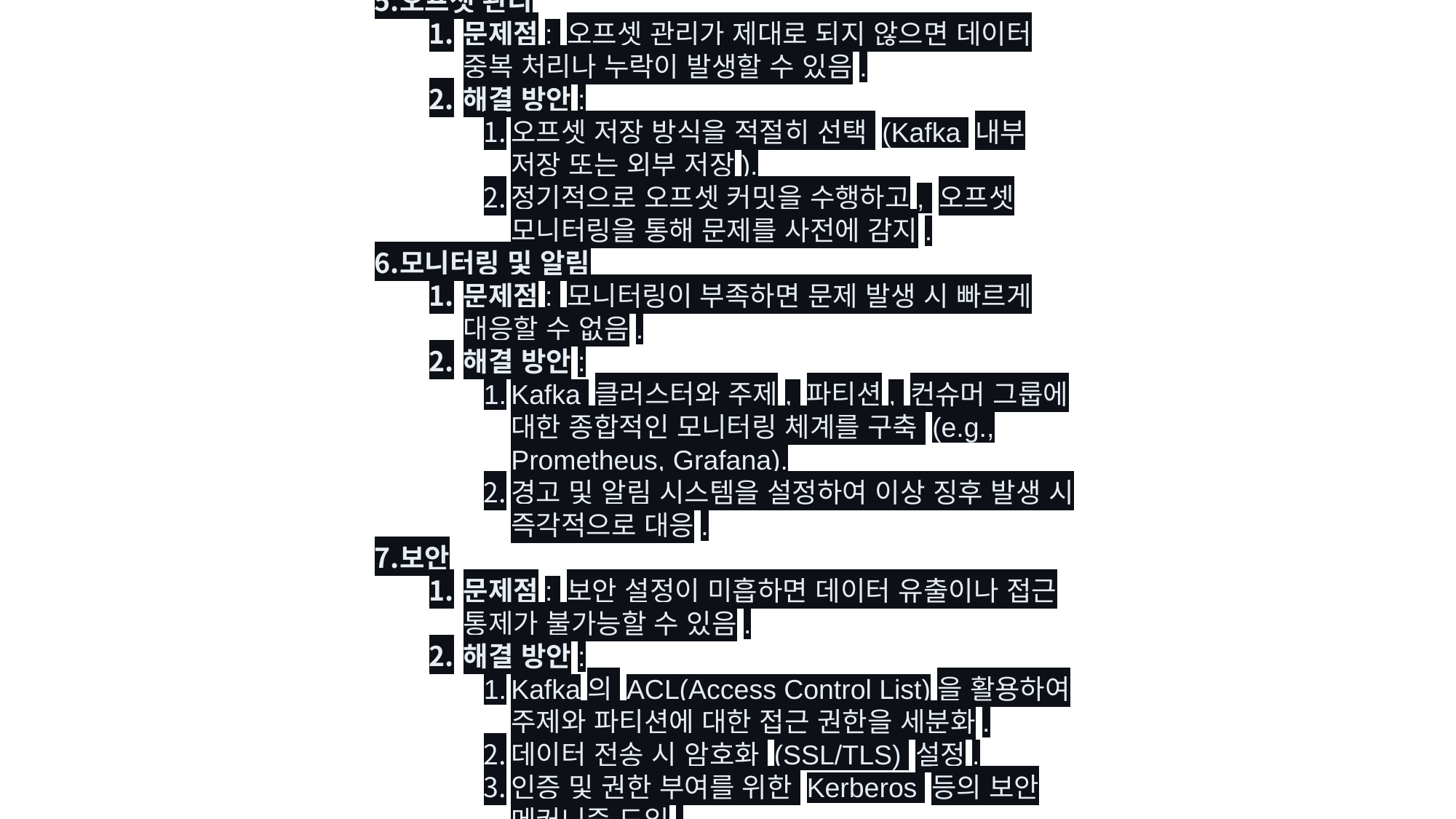

확장성을 고려한 Kafka 기반의 연계 표준 내용을 검토하고 문제점을 발견하여 해결 방안을 제시하겠습니다.
연계 표준 검토 내용 및 문제점
주제(Topic) 설계
문제점: 주제가 너무 광범위하거나 세분화되지 않은 경우 특정 주제에 과도한 트래픽이 몰릴 수 있음.
해결 방안:
주제를 비즈니스 도메인 및 트래픽 패턴에 따라 적절히 분할하여 설계.
명확한 네이밍 컨벤션을 수립하여 주제의 목적과 내용을 쉽게 이해할 수 있도록 함.
파티션(Partition) 설계
문제점: 파티션 수가 부족하면 병렬 처리가 제한되어 확장성이 떨어짐. 반대로 너무 많으면 관리가 어려워지고 오버헤드가 증가할 수 있음.
해결 방안: 충분한 파티션 수 할당 및 동적 조정
초기 설정 시 충분한 파티션 수를 할당: 시스템 초기 설계 단계에서 예상되는 최대 트래픽을 고려하여 충분한 파티션 수를 할당합니다. 예를 들어, 예상 트래픽이 초당 1000건의 주문이라면, 10개의 파티션을 설정하여 각 파티션이 초당 100건을 처리하도록 분산할 수 있습니다.
컨슈머 그룹(Consumer Group) 관리
문제점: 컨슈머 그룹이 비효율적으로 관리되면 리밸런싱 오버헤드가 발생하고, 데이터 처리 성능이 저하될 수 있음.
해결 방안:
컨슈머 그룹을 필요에 따라 유연하게 구성하고, 그룹 내 컨슈머의 수를 적절히 조절.
정기적인 리밸런싱 주기와 전략을 설정하여 성능 최적화.
데이터 스키마 관리
문제점: 스키마 변화가 빈번하거나 스키마가 불일치할 경우 데이터 처리에 문제가 발생할 수 있음.
해결 방안:
Schema Registry를 도입하여 데이터 스키마를 중앙에서 관리하고, 스키마 변화에 대한 버전 관리를 체계적으로 수행.
스키마 변경 시 호환성을 고려한 설계를 준수.
오프셋 관리
문제점: 오프셋 관리가 제대로 되지 않으면 데이터 중복 처리나 누락이 발생할 수 있음.
해결 방안:
오프셋 저장 방식을 적절히 선택 (Kafka 내부 저장 또는 외부 저장).
정기적으로 오프셋 커밋을 수행하고, 오프셋 모니터링을 통해 문제를 사전에 감지.
모니터링 및 알림
문제점: 모니터링이 부족하면 문제 발생 시 빠르게 대응할 수 없음.
해결 방안:
Kafka 클러스터와 주제, 파티션, 컨슈머 그룹에 대한 종합적인 모니터링 체계를 구축 (e.g., Prometheus, Grafana).
경고 및 알림 시스템을 설정하여 이상 징후 발생 시 즉각적으로 대응.
보안
문제점: 보안 설정이 미흡하면 데이터 유출이나 접근 통제가 불가능할 수 있음.
해결 방안:
Kafka의 ACL(Access Control List)을 활용하여 주제와 파티션에 대한 접근 권한을 세분화.
데이터 전송 시 암호화 (SSL/TLS) 설정.
인증 및 권한 부여를 위한 Kerberos 등의 보안 메커니즘 도입.
성능 최적화
문제점: 불필요한 데이터 처리나 비효율적인 설정으로 인해 성능이 저하될 수 있음.
해결 방안:
데이터 압축 설정 (e.g., snappy, gzip)으로 네트워크 대역폭 절감.
적절한 배치 크기 및 타임아웃 설정으로 성능 최적화.
하드웨어 리소스 (CPU, 메모리, 디스크 I/O) 모니터링 및 튜닝.
문제점 발견 및 해결 방안 요약
주제 설계:
문제점: 과도한 트래픽 집중
해결 방안: 주제 분할, 명확한 네이밍
파티션 설계:
문제점: 병렬 처리 제한, 관리 오버헤드
해결 방안: 충분한 파티션 할당, 동적 조정, 균등 분산
컨슈머 그룹 관리:
문제점: 리밸런싱 오버헤드
해결 방안: 유연한 구성, 최적화된 리밸런싱
데이터 스키마 관리:
문제점: 스키마 불일치
해결 방안: Schema Registry 도입, 버전 관리
오프셋 관리:
문제점: 데이터 중복 처리, 누락
해결 방안: 적절한 오프셋 저장 방식, 정기적 커밋
모니터링 및 알림:
문제점: 문제 대응 부족
해결 방안: 종합 모니터링, 경고 및 알림 설정
보안:
문제점: 데이터 유출, 접근 통제 불가
해결 방안: ACL, 데이터 암호화, 인증 및 권한 부여
성능 최적화:
문제점: 성능 저하
해결 방안: 데이터 압축, 배치 크기 및 타임아웃 최적화, 하드웨어 리소스 모니터링 및 튜닝
이러한 문제점과 해결 방안을 통해 Kafka 기반의 시스템이 확장성과 안정성을 갖추도록 설계할 수 있습니다.